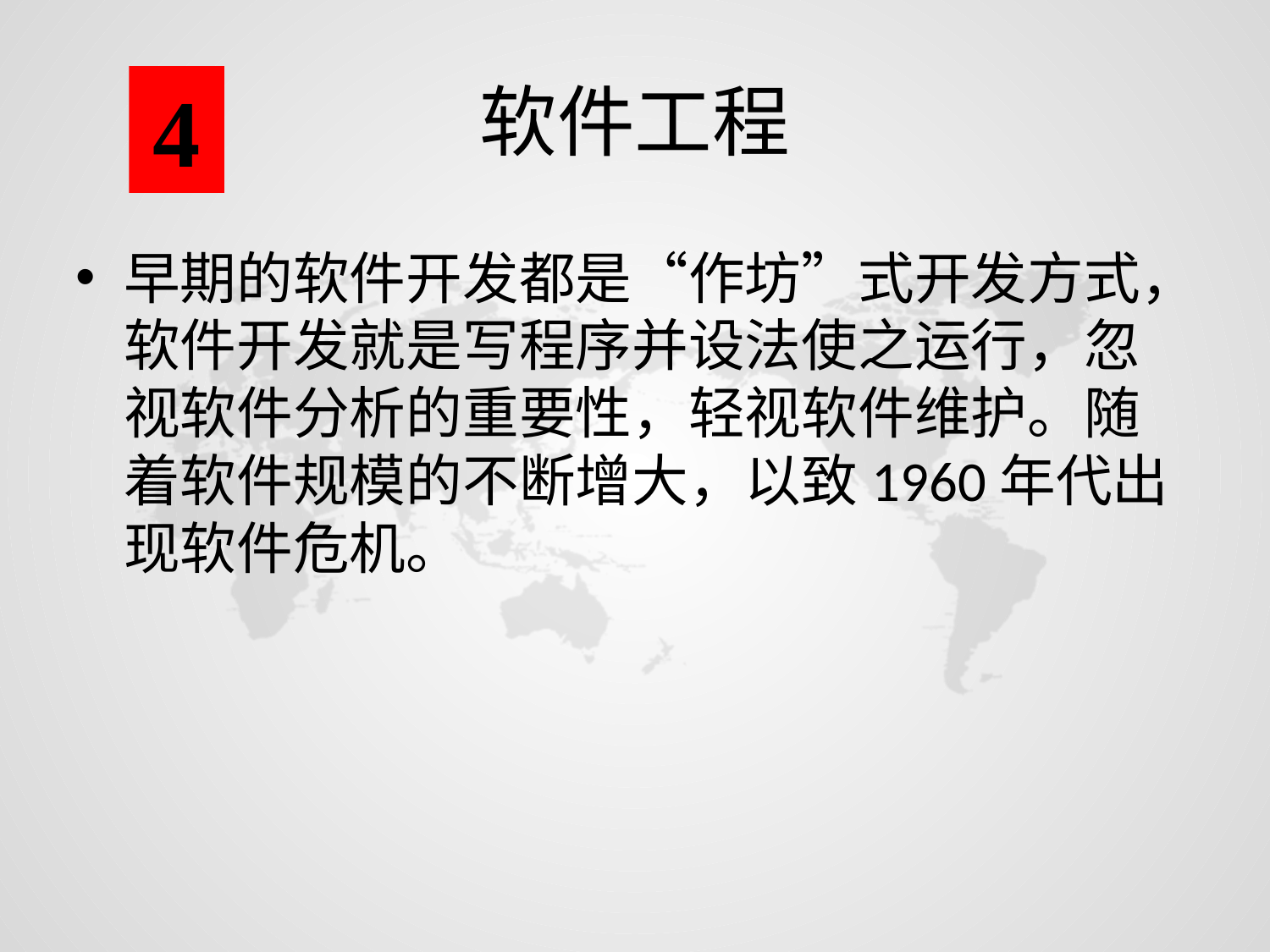

# 软件工程
4
早期的软件开发都是“作坊”式开发方式，软件开发就是写程序并设法使之运行，忽视软件分析的重要性，轻视软件维护。随着软件规模的不断增大，以致1960年代出现软件危机。